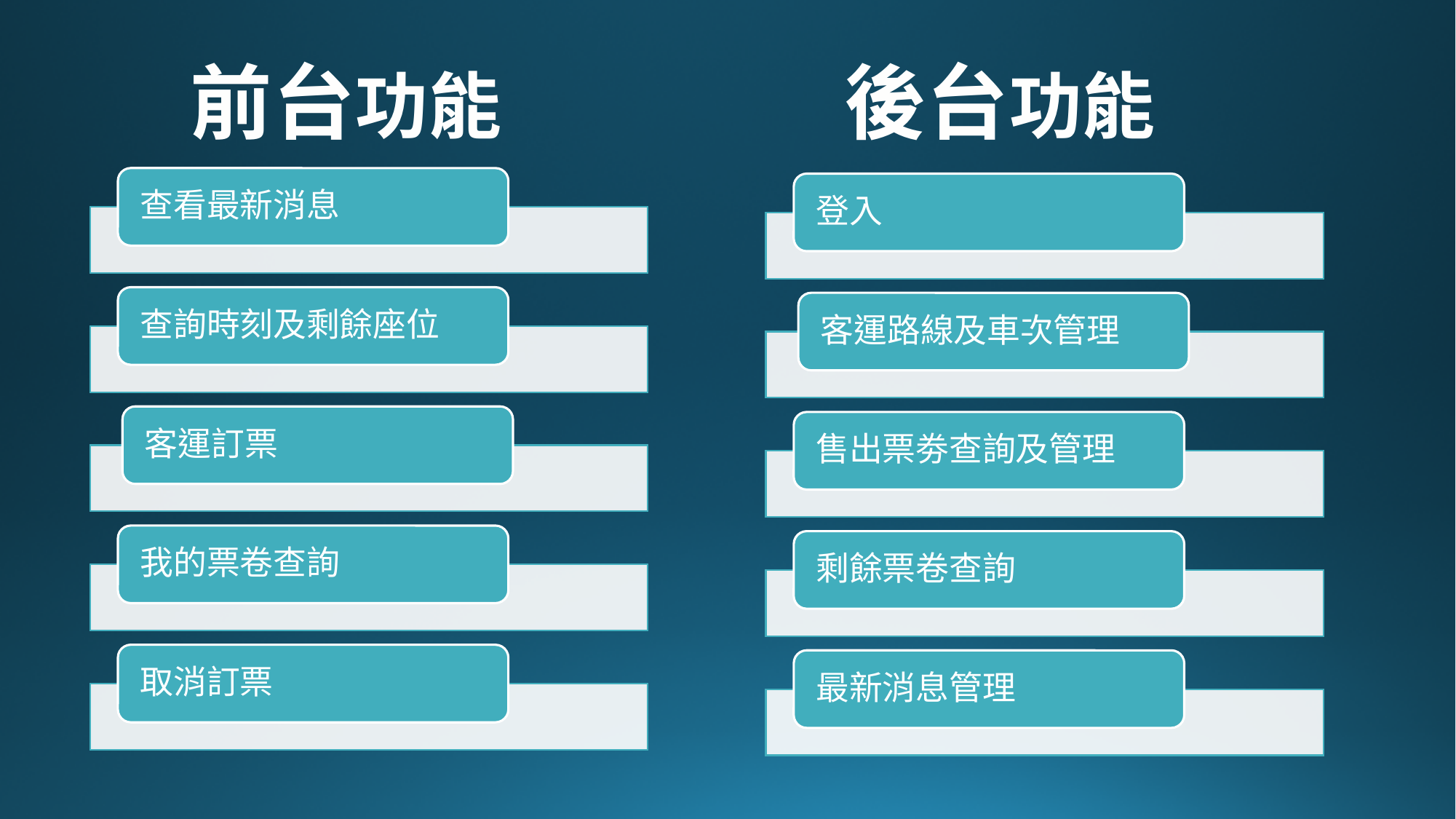

前台功能
後台功能
查看最新消息
查詢時刻及剩餘座位
客運訂票
我的票卷查詢
取消訂票
登入
客運路線及車次管理
售出票劵查詢及管理
剩餘票卷查詢
最新消息管理